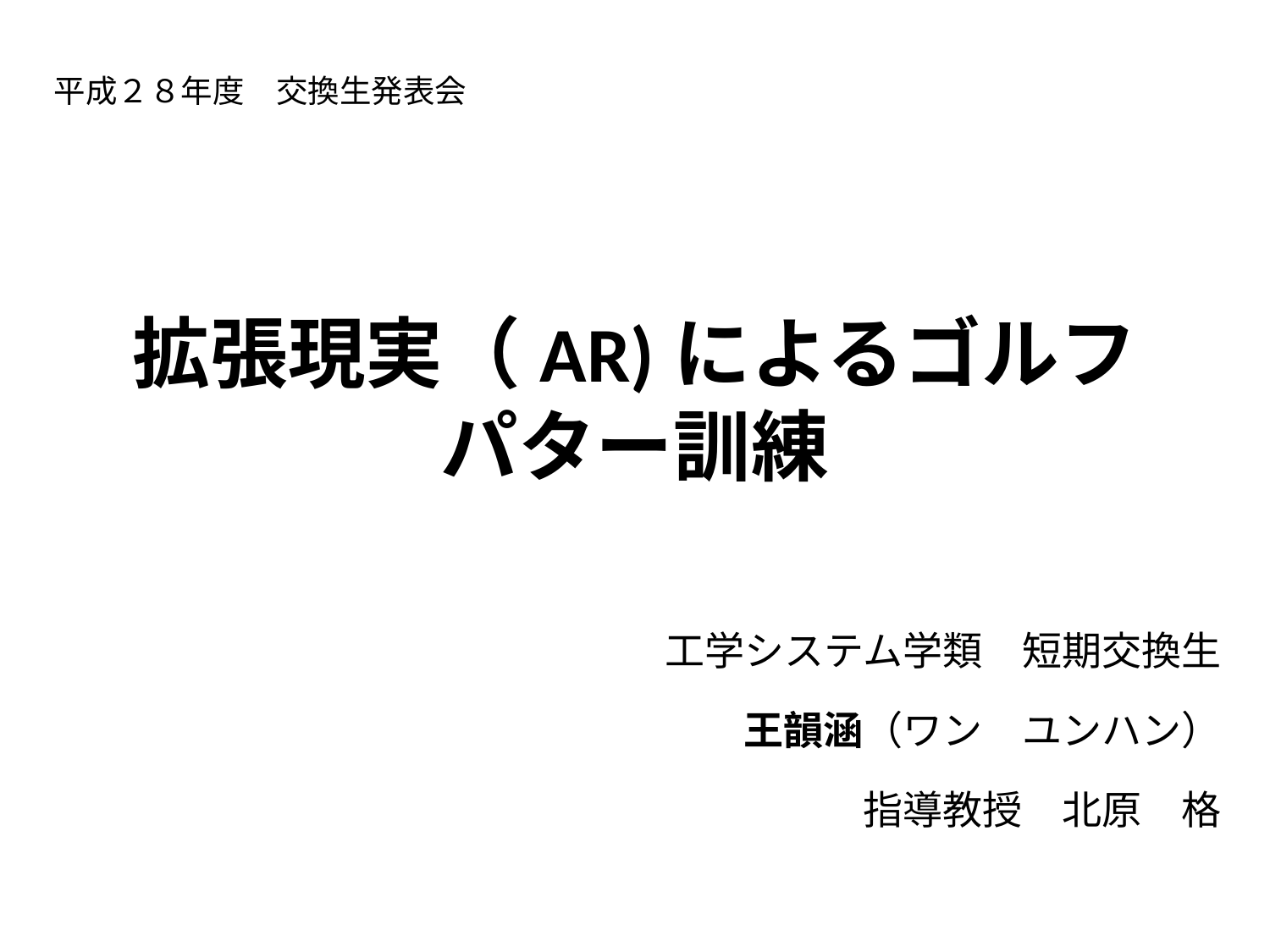

平成２８年度　交換生発表会
# 拡張現実（AR)によるゴルフパター訓練
工学システム学類　短期交換生
王韻涵（ワン　ユンハン）
指導教授　北原　格